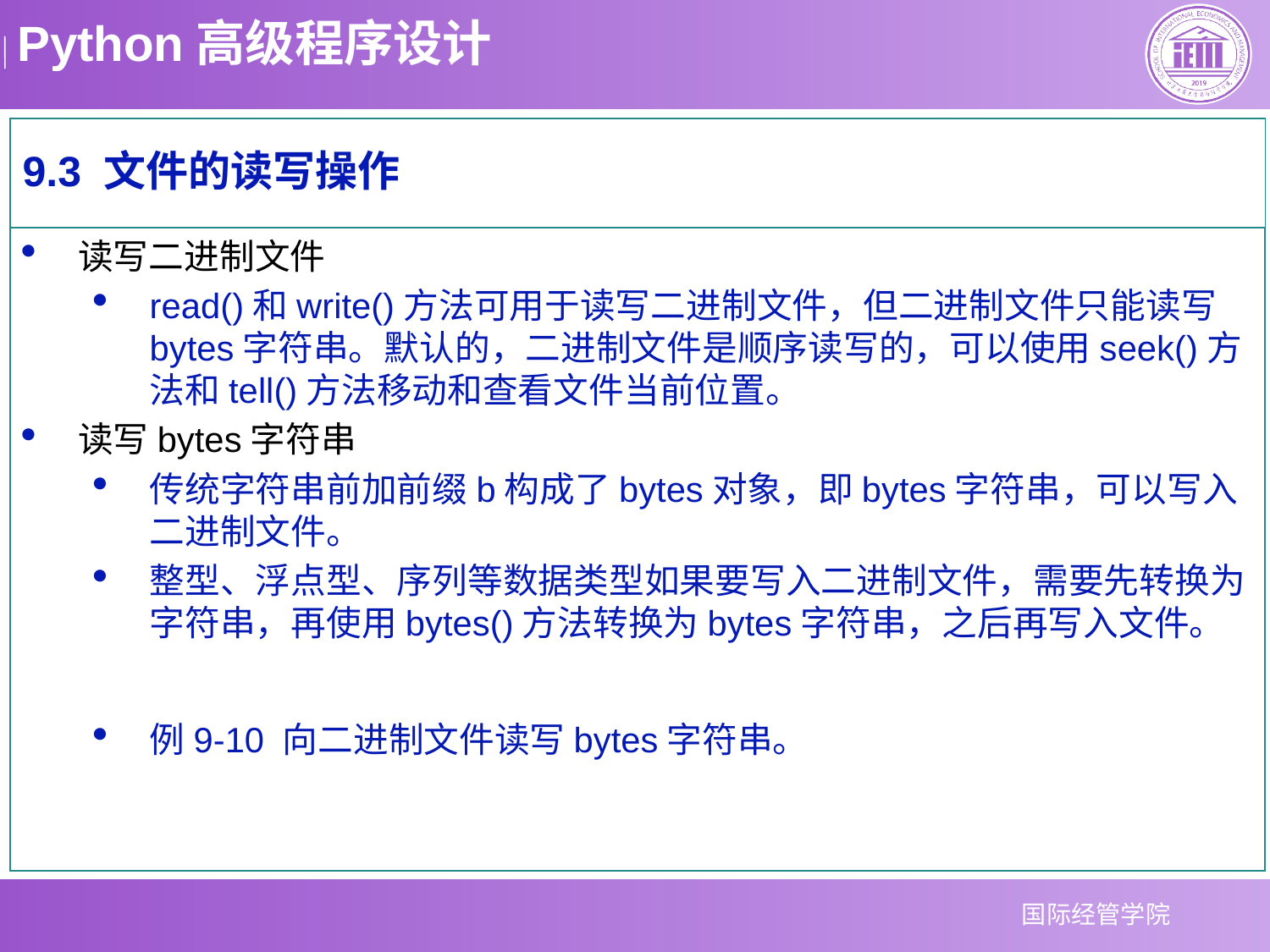

9.3 文件的读写操作
读写二进制文件
read()和write()方法可用于读写二进制文件，但二进制文件只能读写bytes字符串。默认的，二进制文件是顺序读写的，可以使用seek()方法和tell()方法移动和查看文件当前位置。
读写bytes字符串
传统字符串前加前缀b构成了bytes对象，即bytes字符串，可以写入二进制文件。
整型、浮点型、序列等数据类型如果要写入二进制文件，需要先转换为字符串，再使用bytes()方法转换为bytes字符串，之后再写入文件。

例9-10 向二进制文件读写bytes字符串。